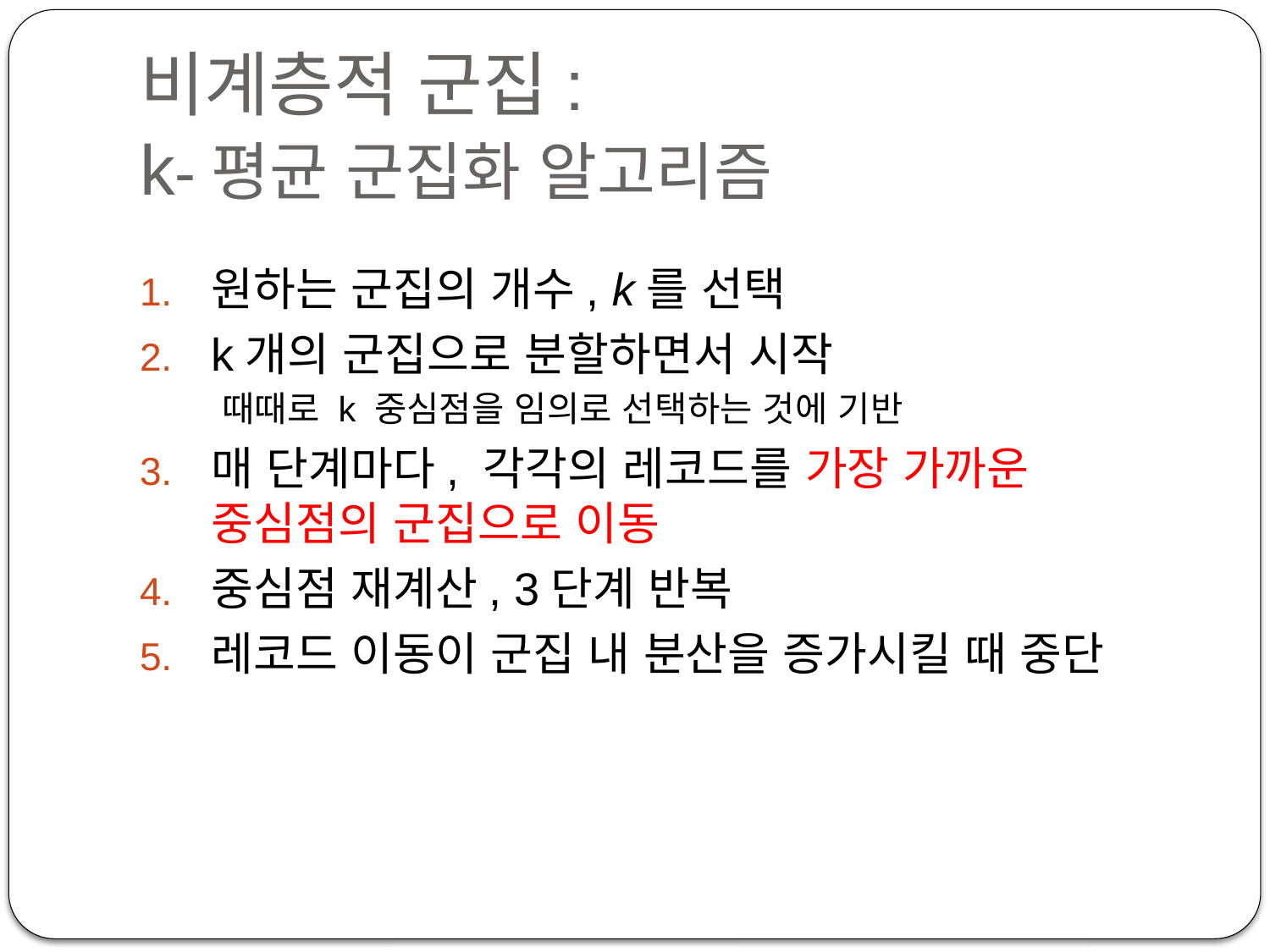

# 비계층적 군집: k-평균 군집화 알고리즘
원하는 군집의 개수, k를 선택
k개의 군집으로 분할하면서 시작
때때로 k 중심점을 임의로 선택하는 것에 기반
매 단계마다, 각각의 레코드를 가장 가까운 중심점의 군집으로 이동
중심점 재계산, 3단계 반복
레코드 이동이 군집 내 분산을 증가시킬 때 중단